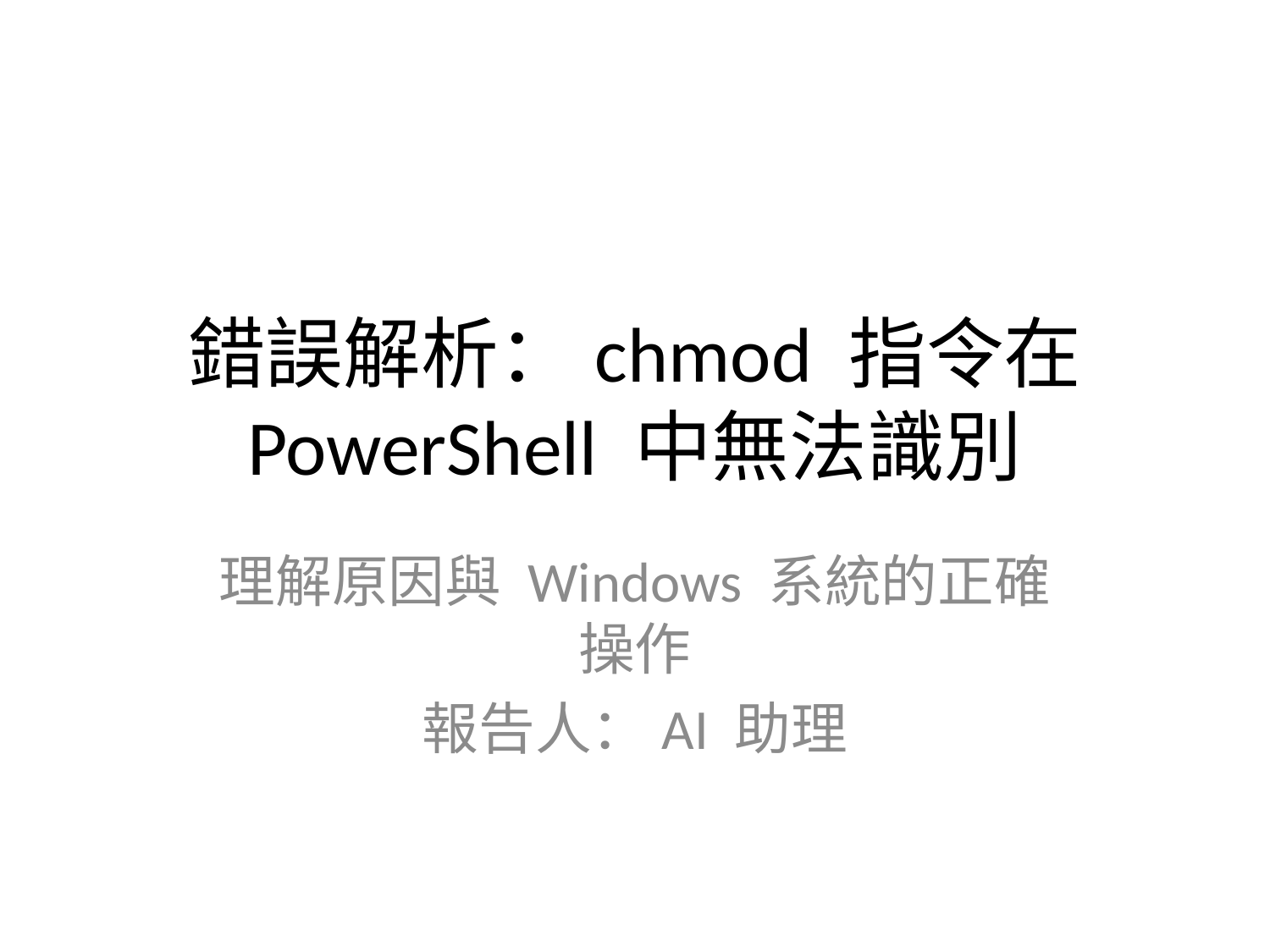

# 錯誤解析：chmod 指令在 PowerShell 中無法識別
理解原因與 Windows 系統的正確操作
報告人：AI 助理